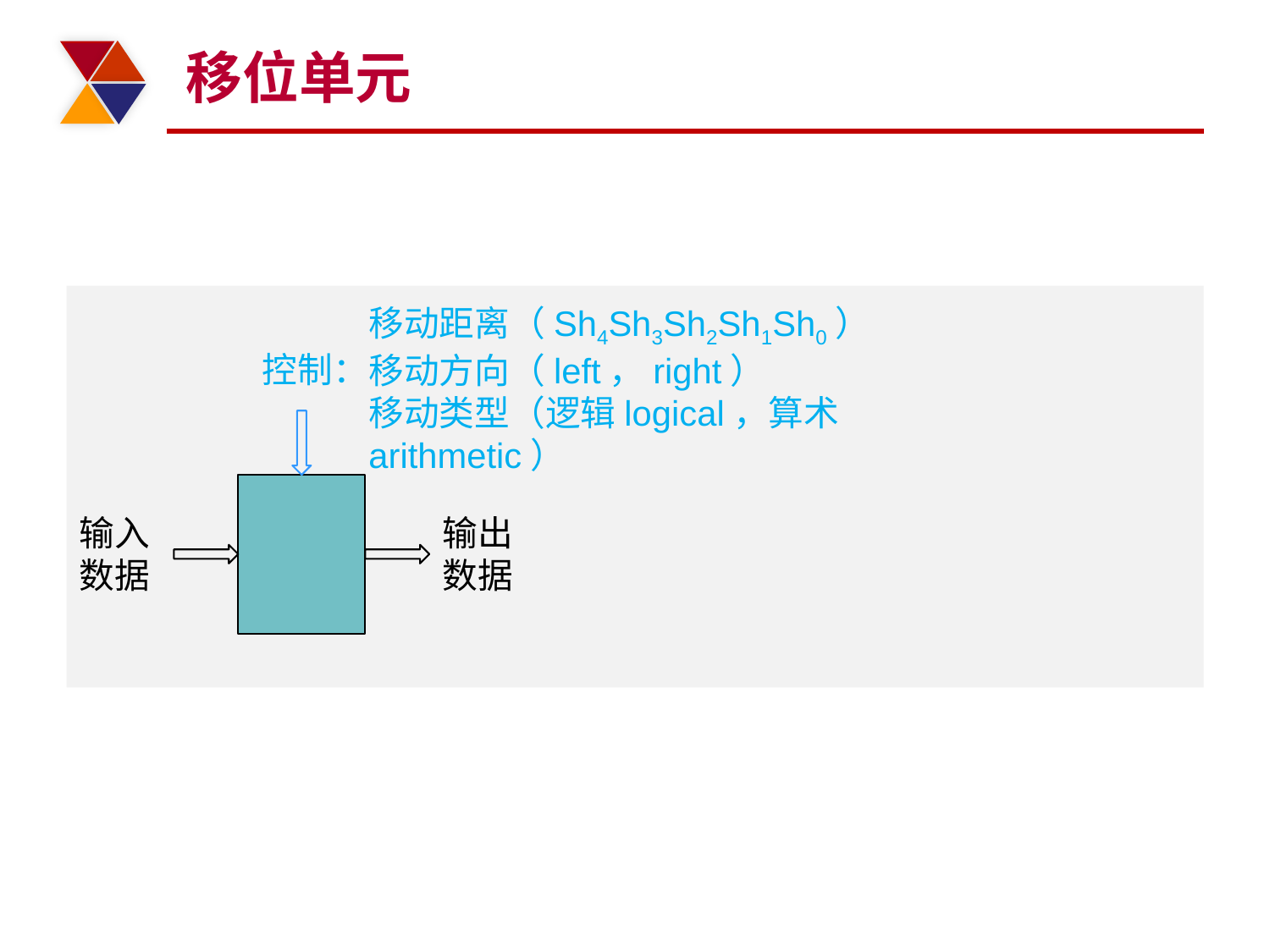

# 移位单元

移动距离（Sh4Sh3Sh2Sh1Sh0）
移动方向（left，right）
移动类型（逻辑logical，算术arithmetic）
控制：

输入数据
输出数据